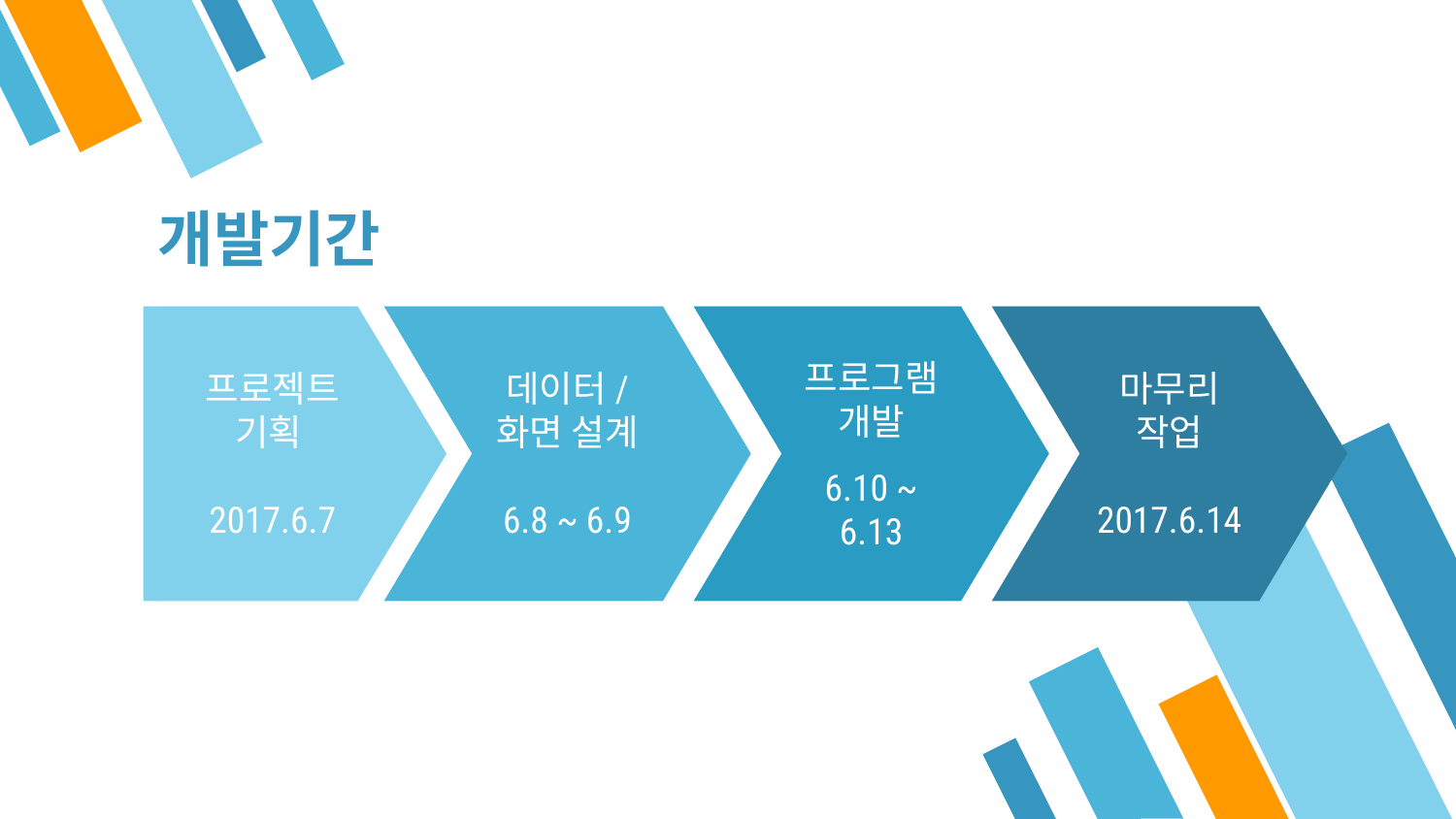

# 개발기간
프로젝트
기획

2017.6.7
데이터/
화면 설계

6.8 ~ 6.9
프로그램개발

6.10 ~ 6.13
마무리 작업

2017.6.14